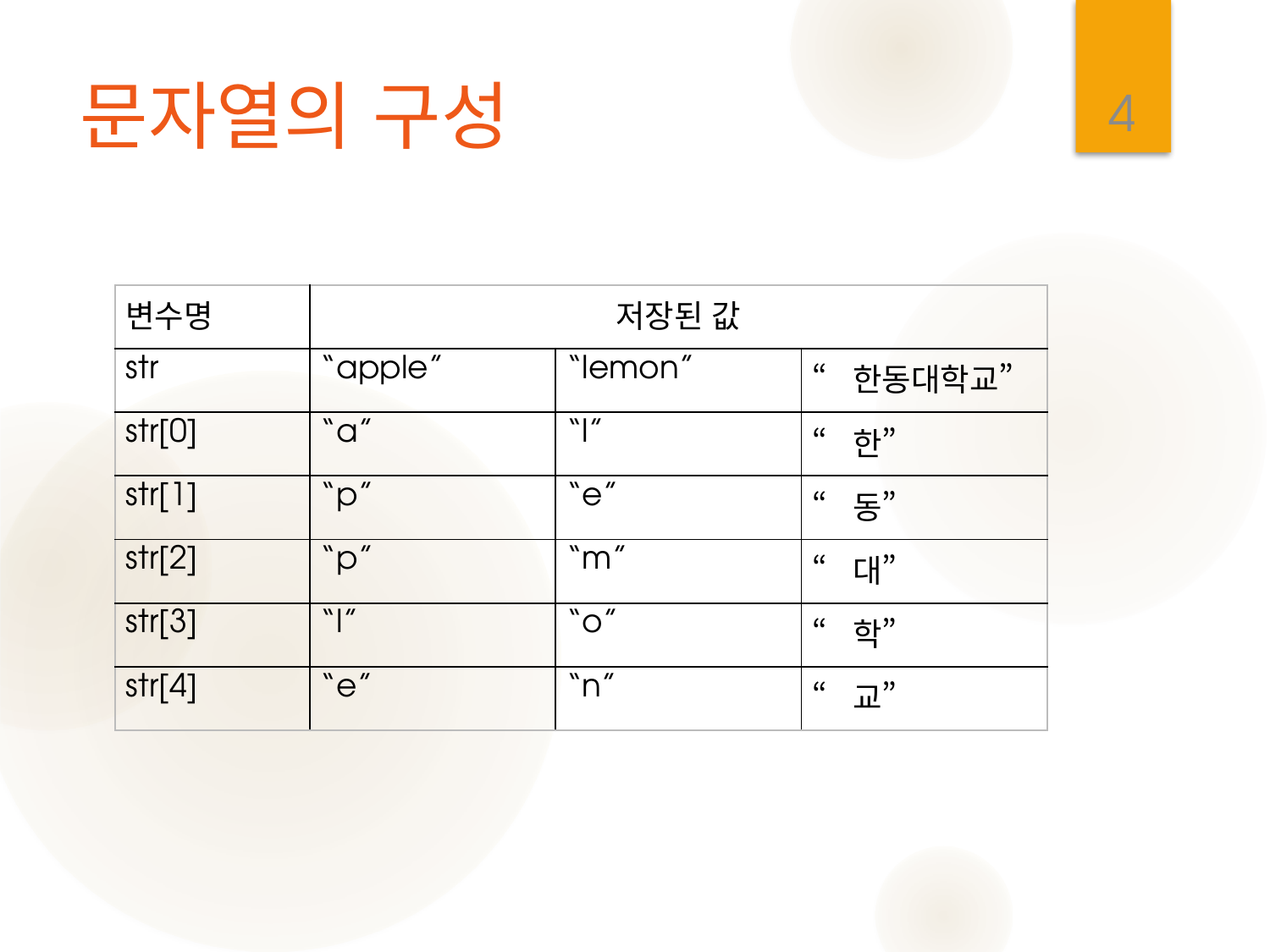

4
# 문자열의 구성
| 변수명 | 저장된 값 |  |  |
| --- | --- | --- | --- |
| str | “apple” | “lemon” | “한동대학교” |
| str[0] | “a” | “l” | “한” |
| str[1] | “p” | “e” | “동” |
| str[2] | “p” | “m” | “대” |
| str[3] | “l” | “o” | “학” |
| str[4] | “e” | “n” | “교” |